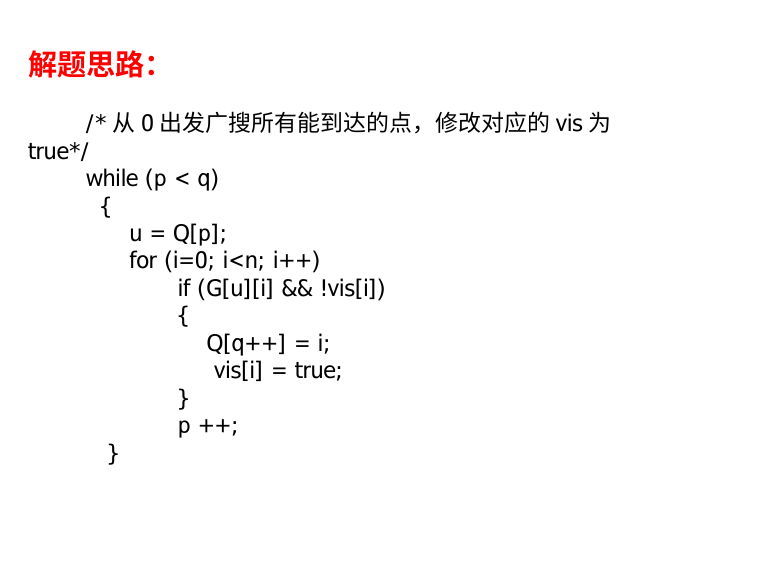

# 解题思路：
        /*从0出发广搜所有能到达的点，修改对应的vis为true*/
        while (p < q)
          {
              u = Q[p];
              for (i=0; i<n; i++)
	if (G[u][i] && !vis[i])
	{				    Q[q++] = i;			     vis[i] = true;
	}
	p ++;
           }